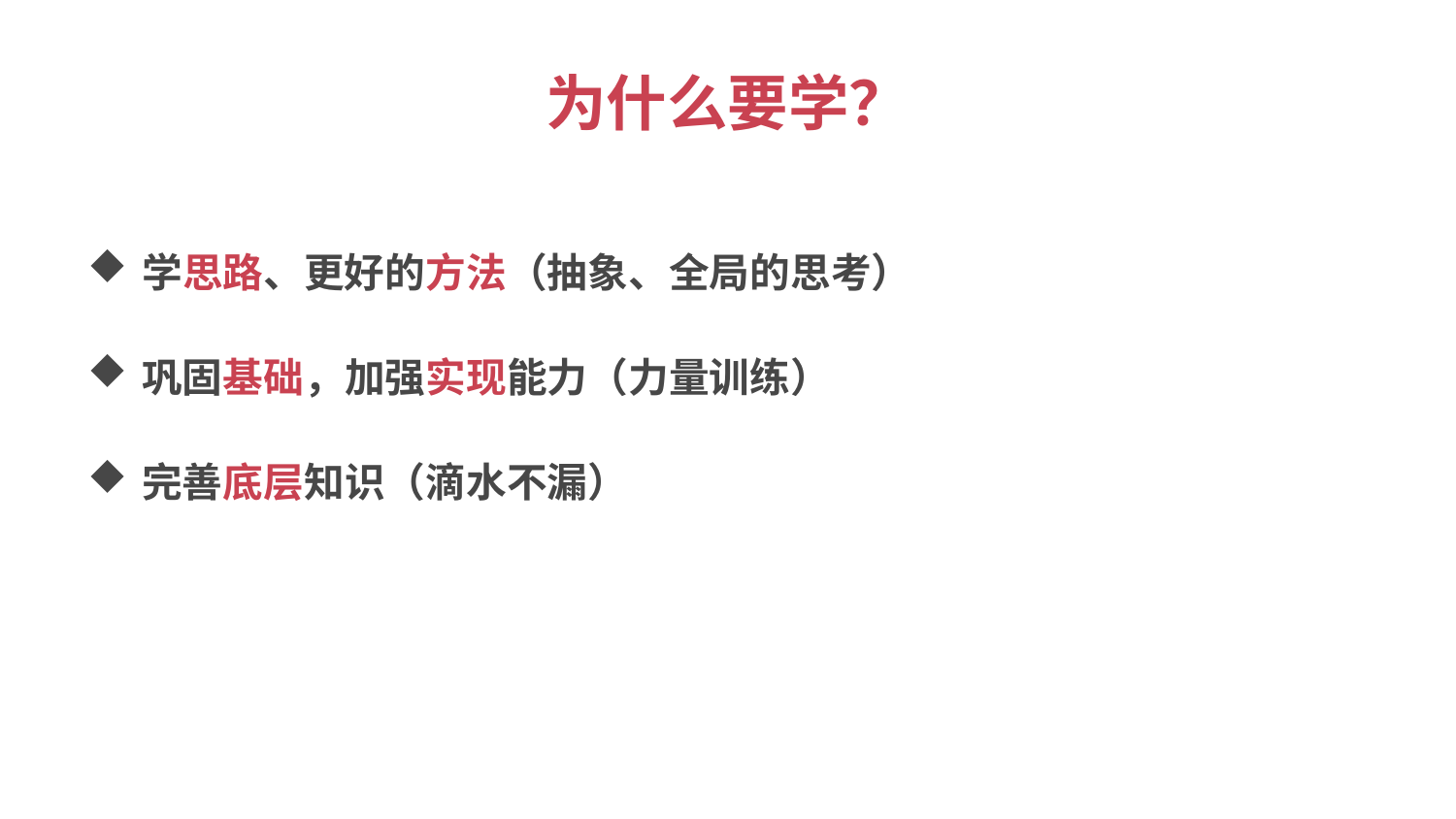

# 为什么要学？
学思路、更好的方法（抽象、全局的思考）
巩固基础，加强实现能力（力量训练）
完善底层知识（滴水不漏）